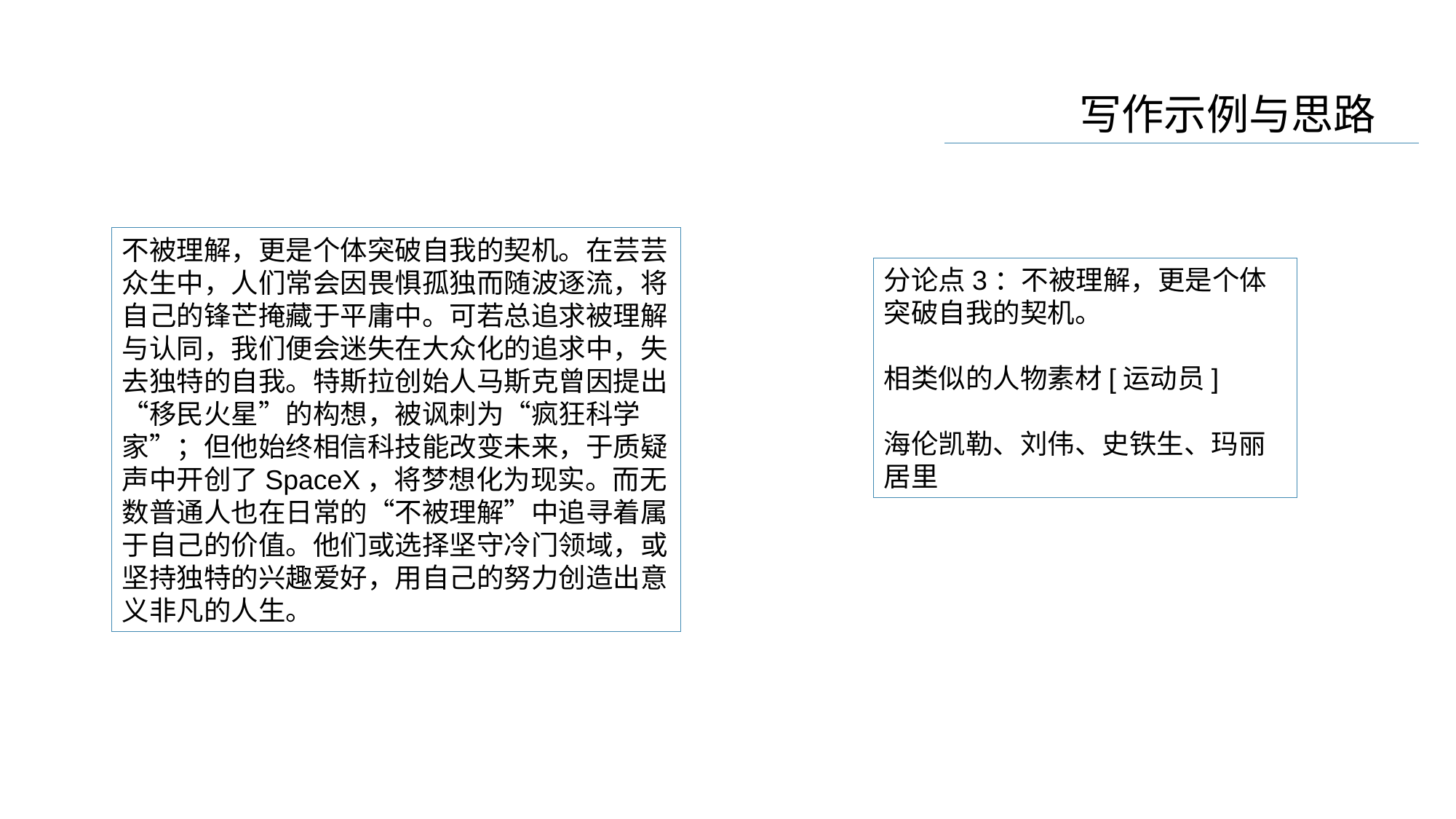

不被理解，更是个体突破自我的契机。在芸芸众生中，人们常会因畏惧孤独而随波逐流，将自己的锋芒掩藏于平庸中。可若总追求被理解与认同，我们便会迷失在大众化的追求中，失去独特的自我。特斯拉创始人马斯克曾因提出“移民火星”的构想，被讽刺为“疯狂科学家”；但他始终相信科技能改变未来，于质疑声中开创了SpaceX，将梦想化为现实。而无数普通人也在日常的“不被理解”中追寻着属于自己的价值。他们或选择坚守冷门领域，或坚持独特的兴趣爱好，用自己的努力创造出意义非凡的人生。
分论点3：不被理解，更是个体突破自我的契机。

相类似的人物素材[运动员]

海伦凯勒、刘伟、史铁生、玛丽居里